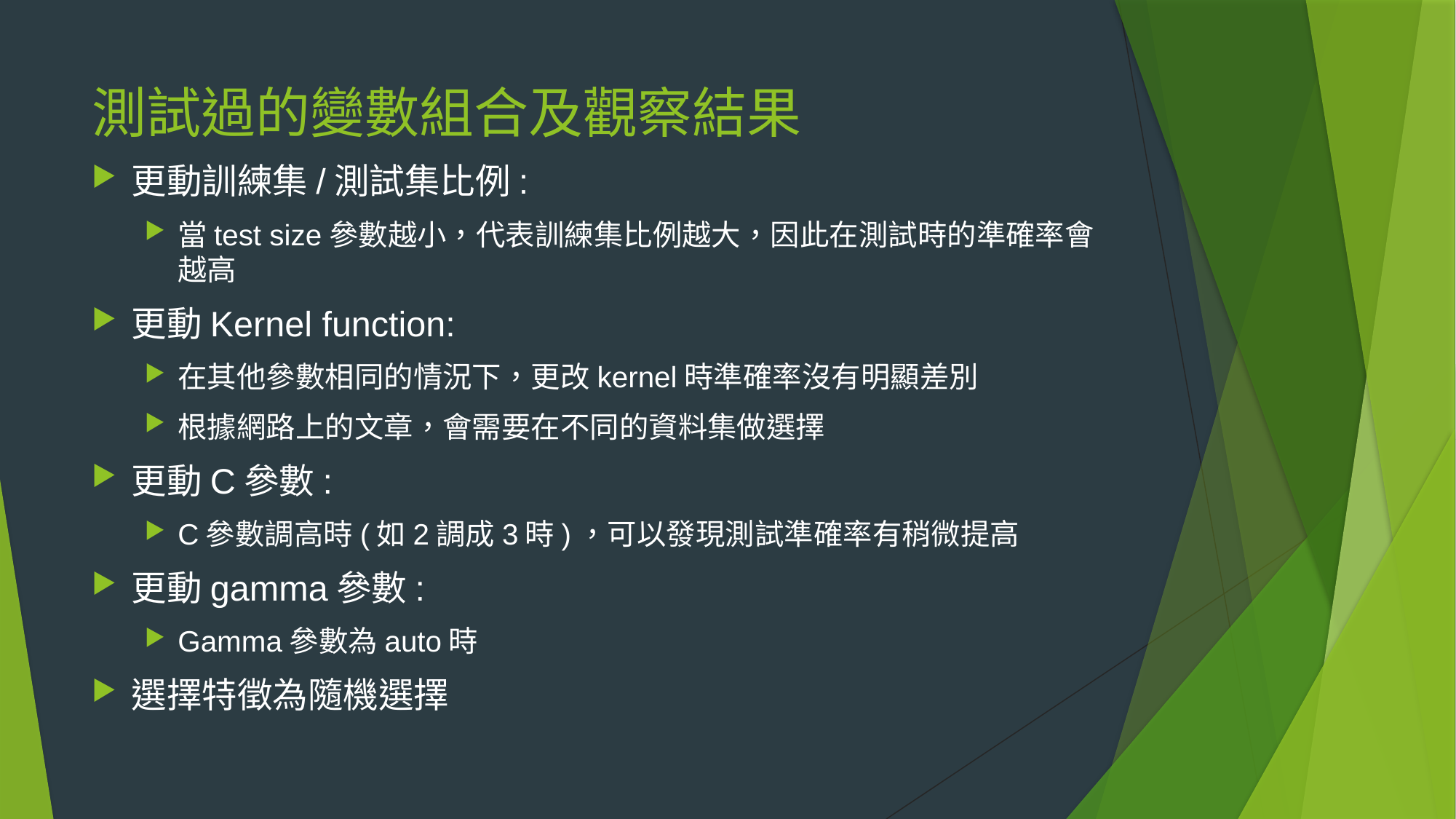

# 測試過的變數組合及觀察結果
更動訓練集/測試集比例:
當test size參數越小，代表訓練集比例越大，因此在測試時的準確率會越高
更動Kernel function:
在其他參數相同的情況下，更改kernel時準確率沒有明顯差別
根據網路上的文章，會需要在不同的資料集做選擇
更動C參數:
C參數調高時(如2調成3時)，可以發現測試準確率有稍微提高
更動gamma參數:
Gamma參數為auto時
選擇特徵為隨機選擇